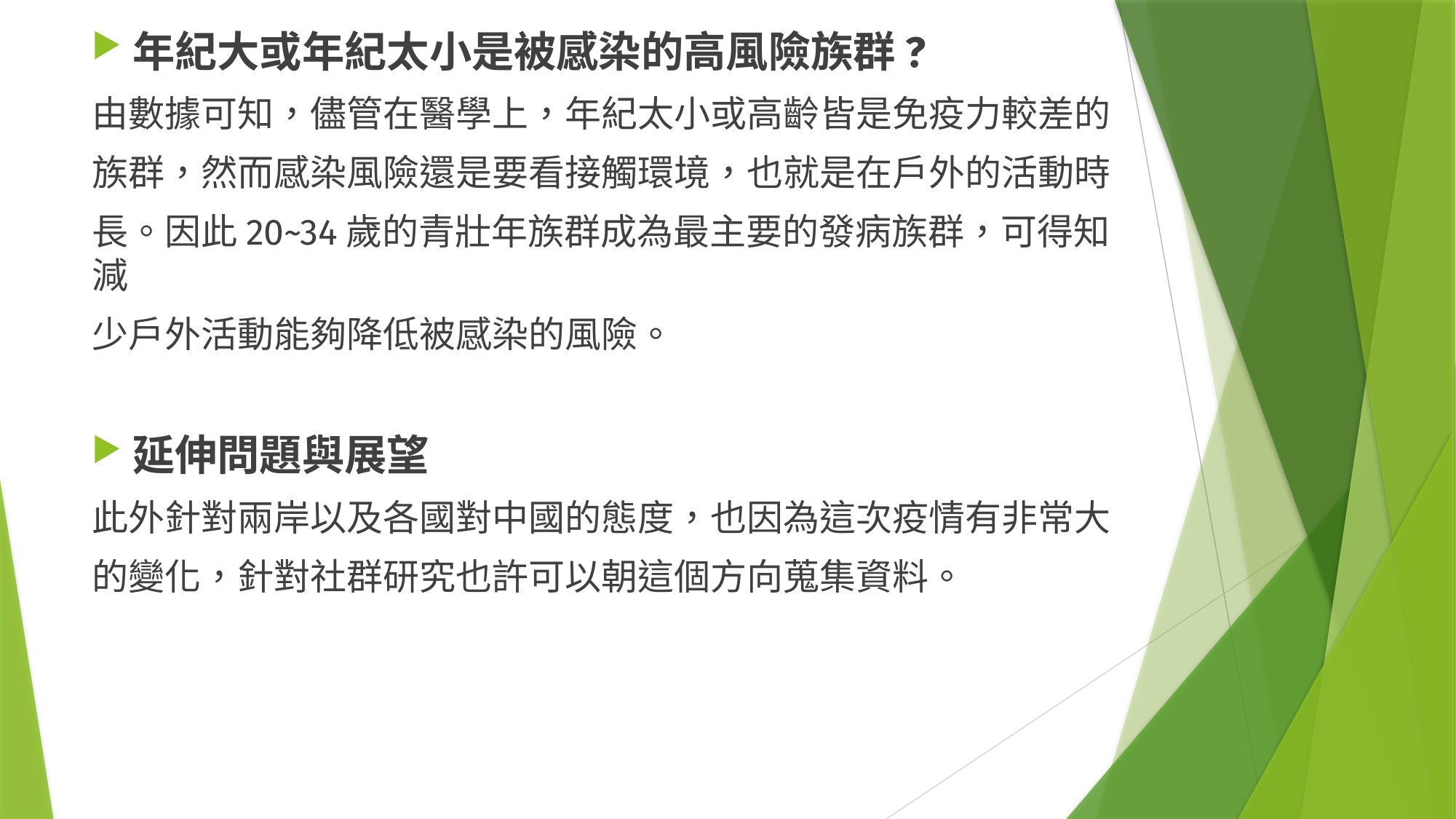

年紀大或年紀太小是被感染的高風險族群?
由數據可知，儘管在醫學上，年紀太小或高齡皆是免疫力較差的
族群，然而感染風險還是要看接觸環境，也就是在戶外的活動時
長。因此20~34歲的青壯年族群成為最主要的發病族群，可得知減
少戶外活動能夠降低被感染的風險。

延伸問題與展望
此外針對兩岸以及各國對中國的態度，也因為這次疫情有非常大
的變化，針對社群研究也許可以朝這個方向蒐集資料。